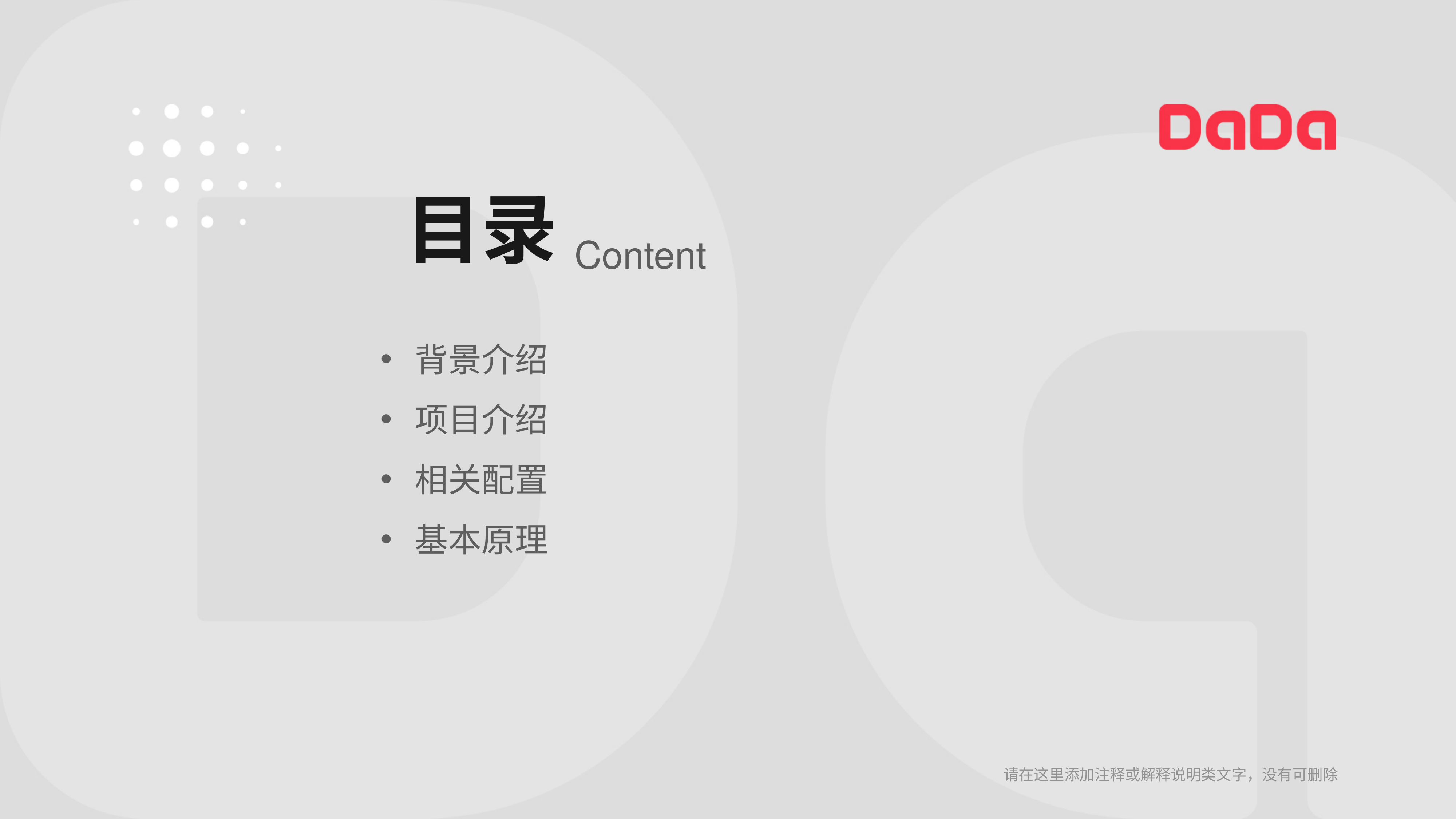

目录
Content
背景介绍
项目介绍
相关配置
基本原理
请在这里添加注释或解释说明类文字，没有可删除